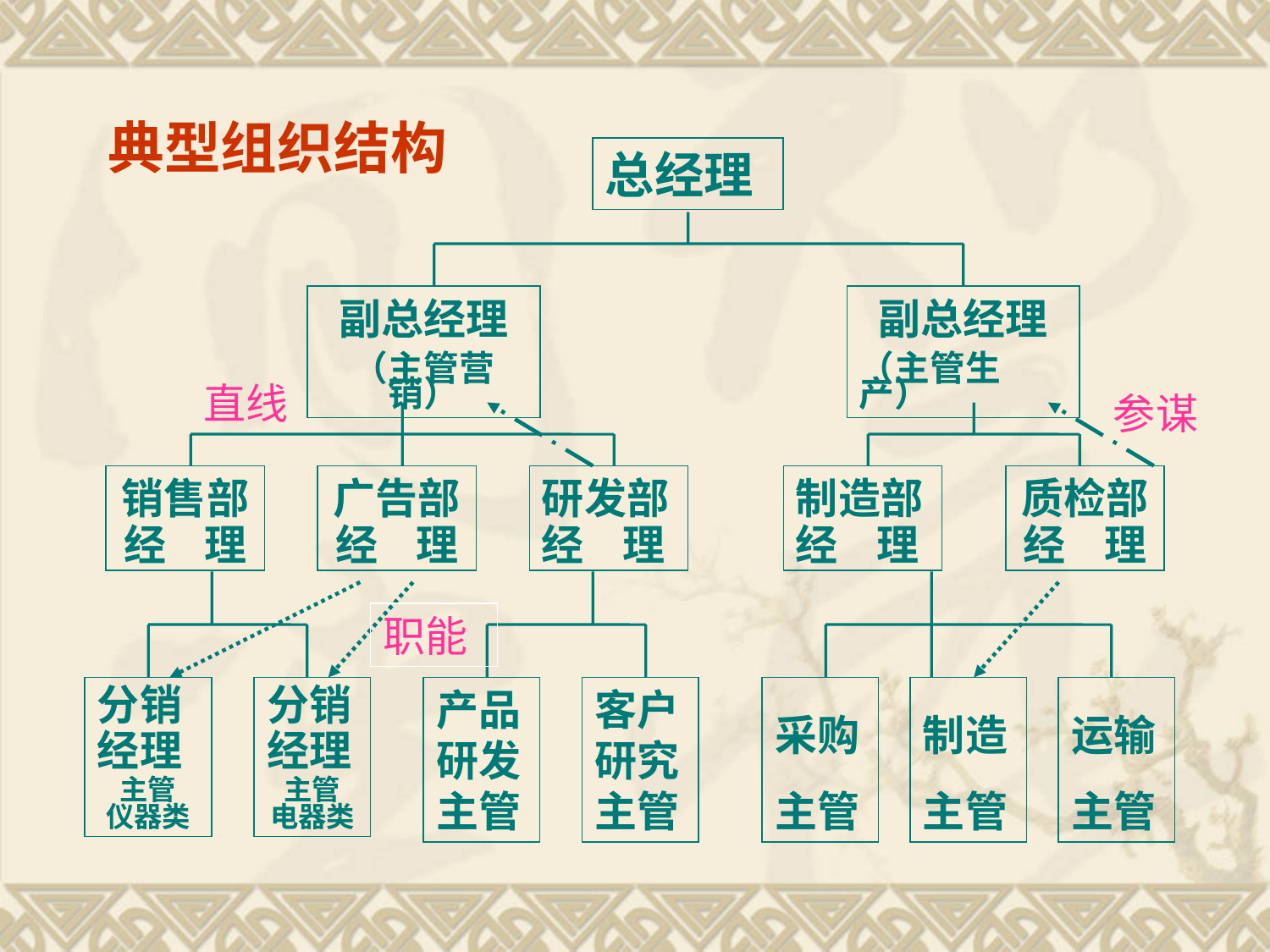

典型组织结构
总经理

副总经理
（主管营销）
副总经理
（主管生产）
直线
参谋

销售部
经    理
广告部
经    理
研发部
经    理
制造部
经    理
质检部
经    理

职能

分销经理
主管
仪器类
分销经理
主管
电器类
产品研发主管
客户研究主管
采购主管
制造主管
运输主管